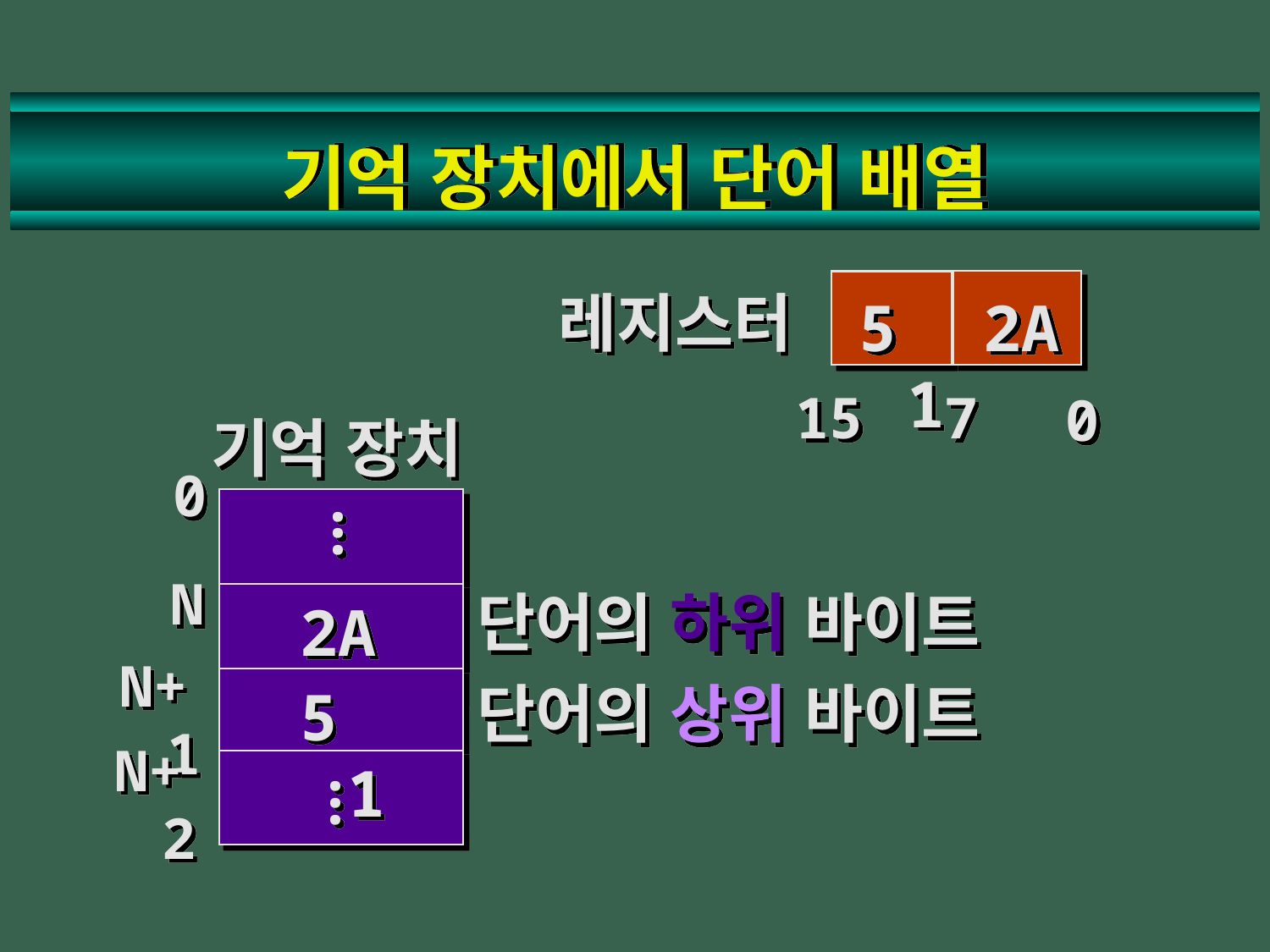

# 기억 장치에서 단어 배열

레지스터
51
2A
15
7
0
기억 장치
0

.
.
.
단어의 하위 바이트
단어의 상위 바이트
N

2A
N+1

51
N+2

.
.
.